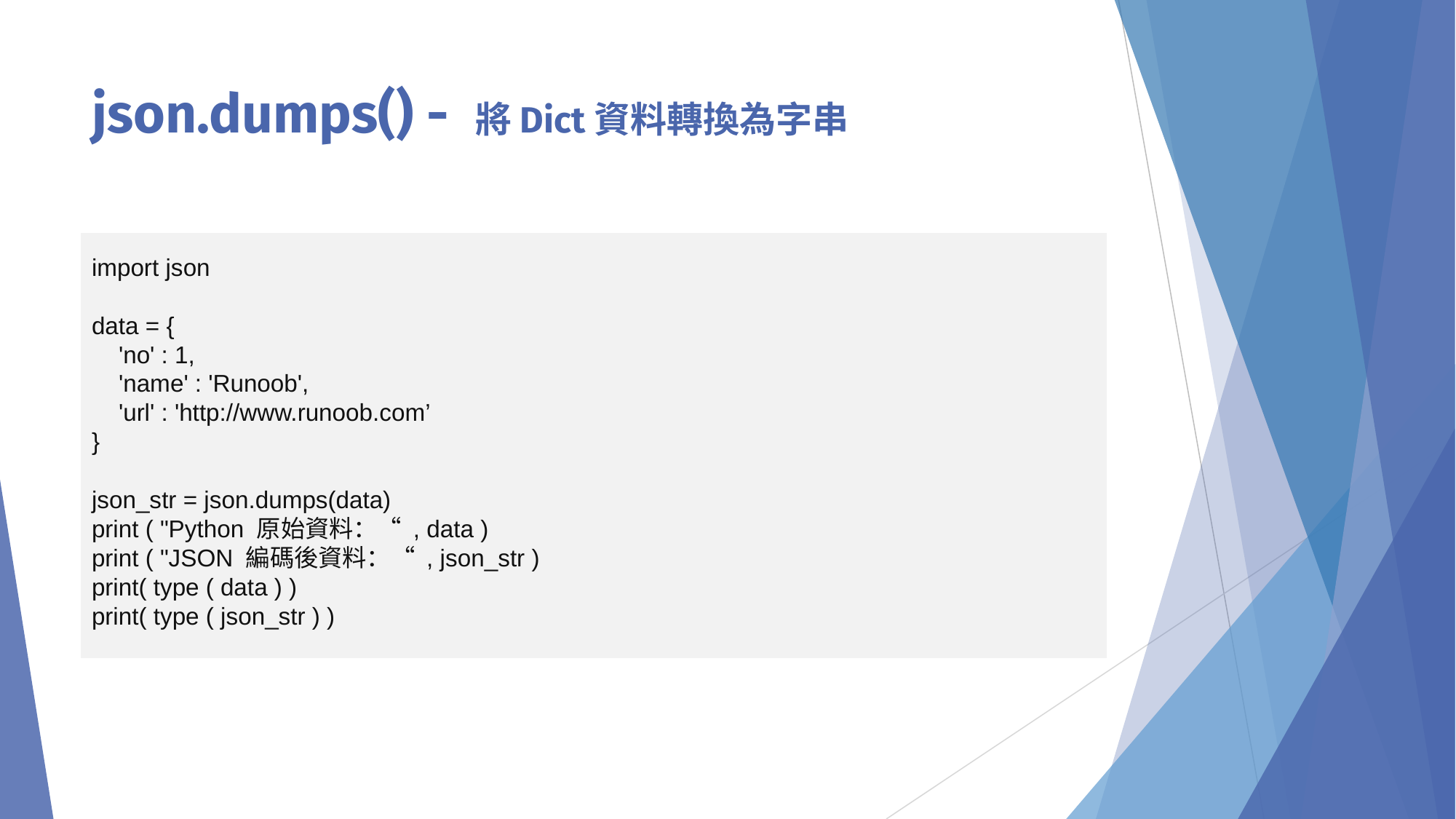

# json.dumps() - 將Dict資料轉換為字串
import json

data = {
    'no' : 1,
    'name' : 'Runoob',
    'url' : 'http://www.runoob.com’
}

json_str = json.dumps(data)
print ( "Python 原始資料：“ , data )
print ( "JSON 編碼後資料：“ , json_str )
print( type ( data ) )
print( type ( json_str ) )